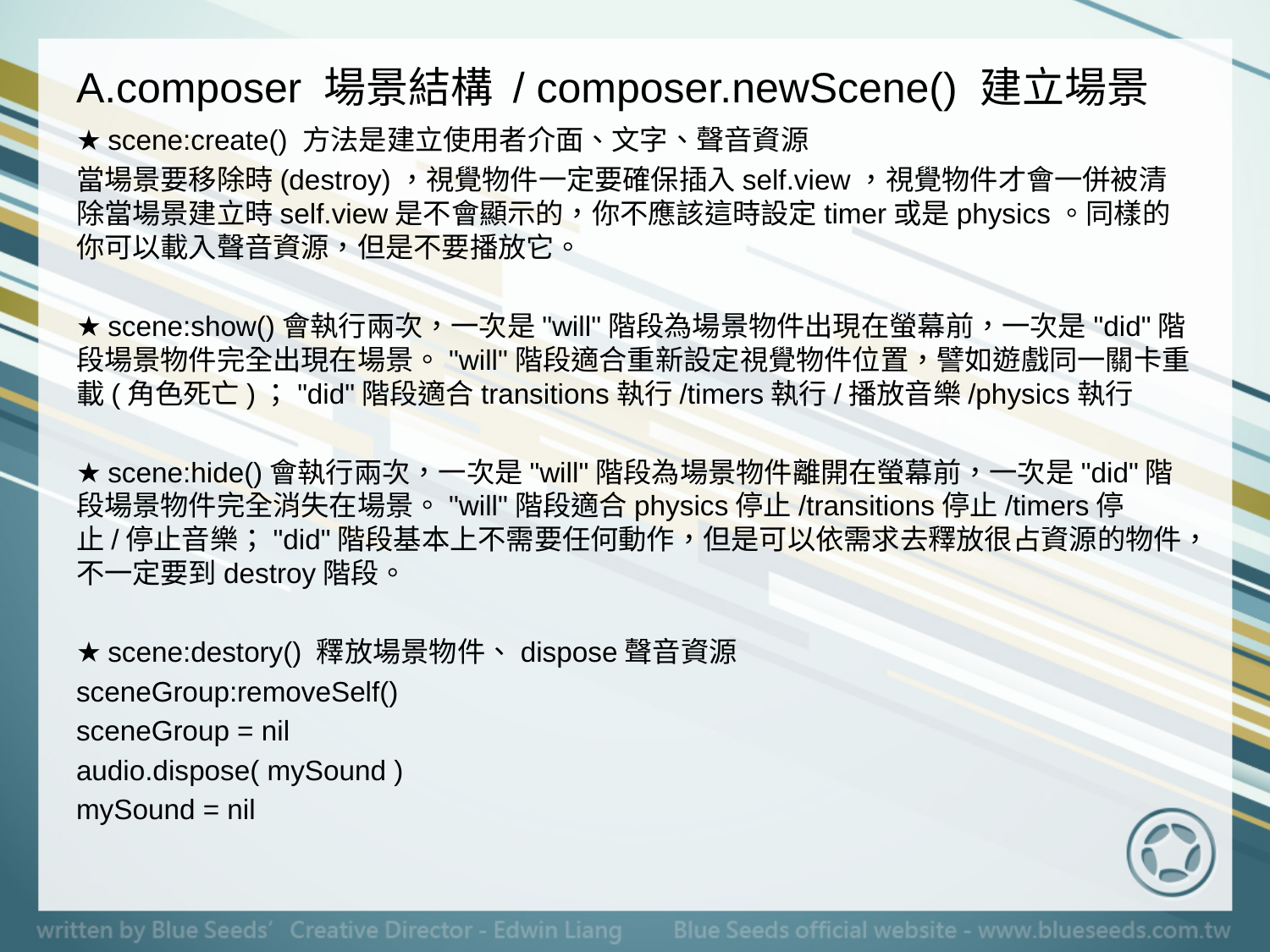

# composer 場景結構 / composer.newScene() 建立場景
★ scene:create() 方法是建立使用者介面、文字、聲音資源
當場景要移除時(destroy)，視覺物件一定要確保插入self.view，視覺物件才會一併被清除當場景建立時self.view是不會顯示的，你不應該這時設定timer或是physics。同樣的你可以載入聲音資源，但是不要播放它。

★ scene:show()會執行兩次，一次是"will"階段為場景物件出現在螢幕前，一次是"did"階段場景物件完全出現在場景。"will"階段適合重新設定視覺物件位置，譬如遊戲同一關卡重載(角色死亡)；"did"階段適合transitions執行/timers執行/播放音樂/physics執行

★ scene:hide()會執行兩次，一次是"will"階段為場景物件離開在螢幕前，一次是"did"階段場景物件完全消失在場景。"will"階段適合physics停止/transitions停止/timers停止/停止音樂；"did"階段基本上不需要任何動作，但是可以依需求去釋放很占資源的物件，不一定要到destroy階段。

★ scene:destory() 釋放場景物件、dispose聲音資源
sceneGroup:removeSelf()
sceneGroup = nil
audio.dispose( mySound )
mySound = nil